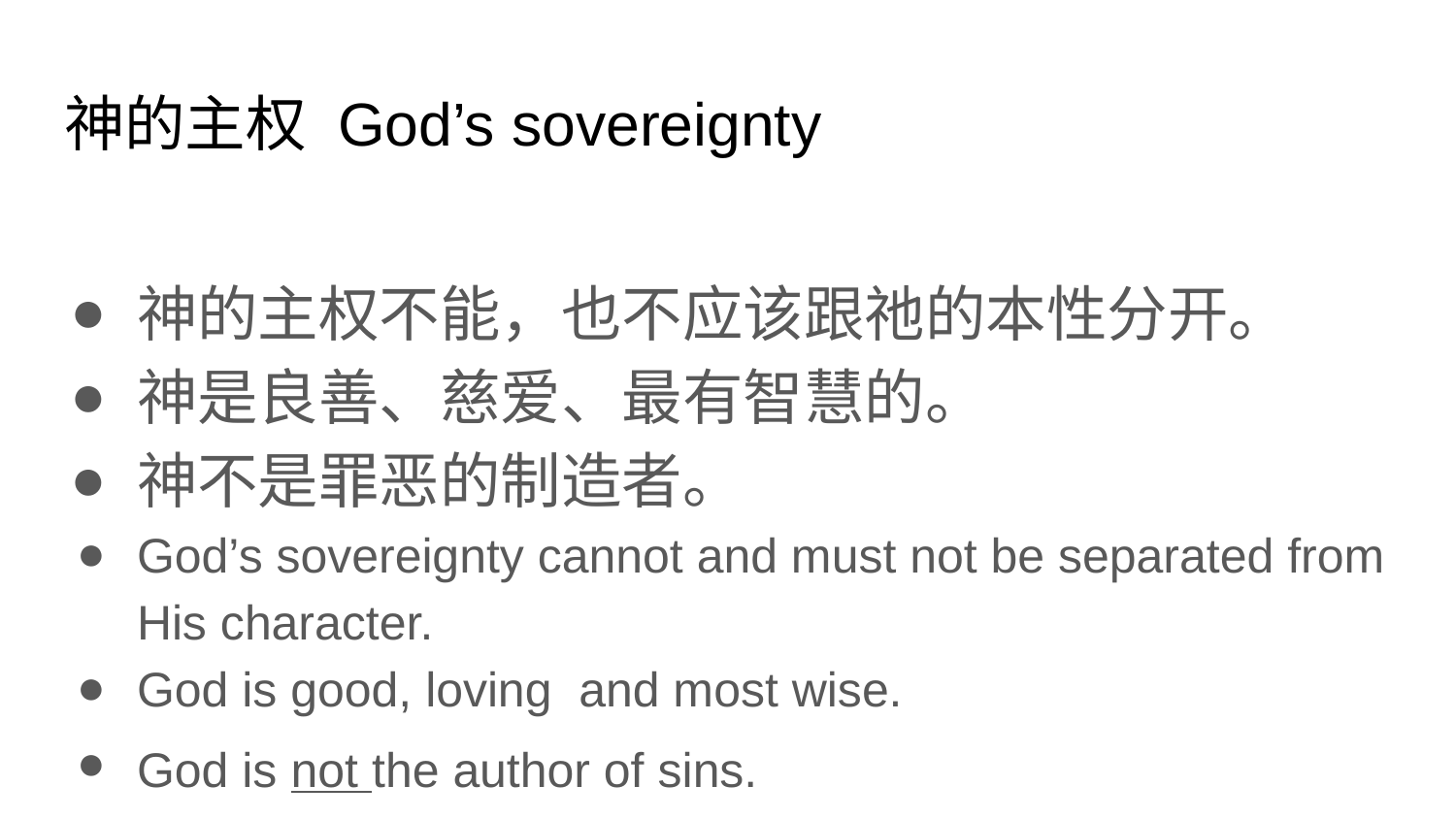

# 神的主权 God’s sovereignty
神的主权不能，也不应该跟祂的本性分开。
神是良善、慈爱、最有智慧的。
神不是罪恶的制造者。
God’s sovereignty cannot and must not be separated from His character.
God is good, loving  and most wise.
God is not the author of sins.